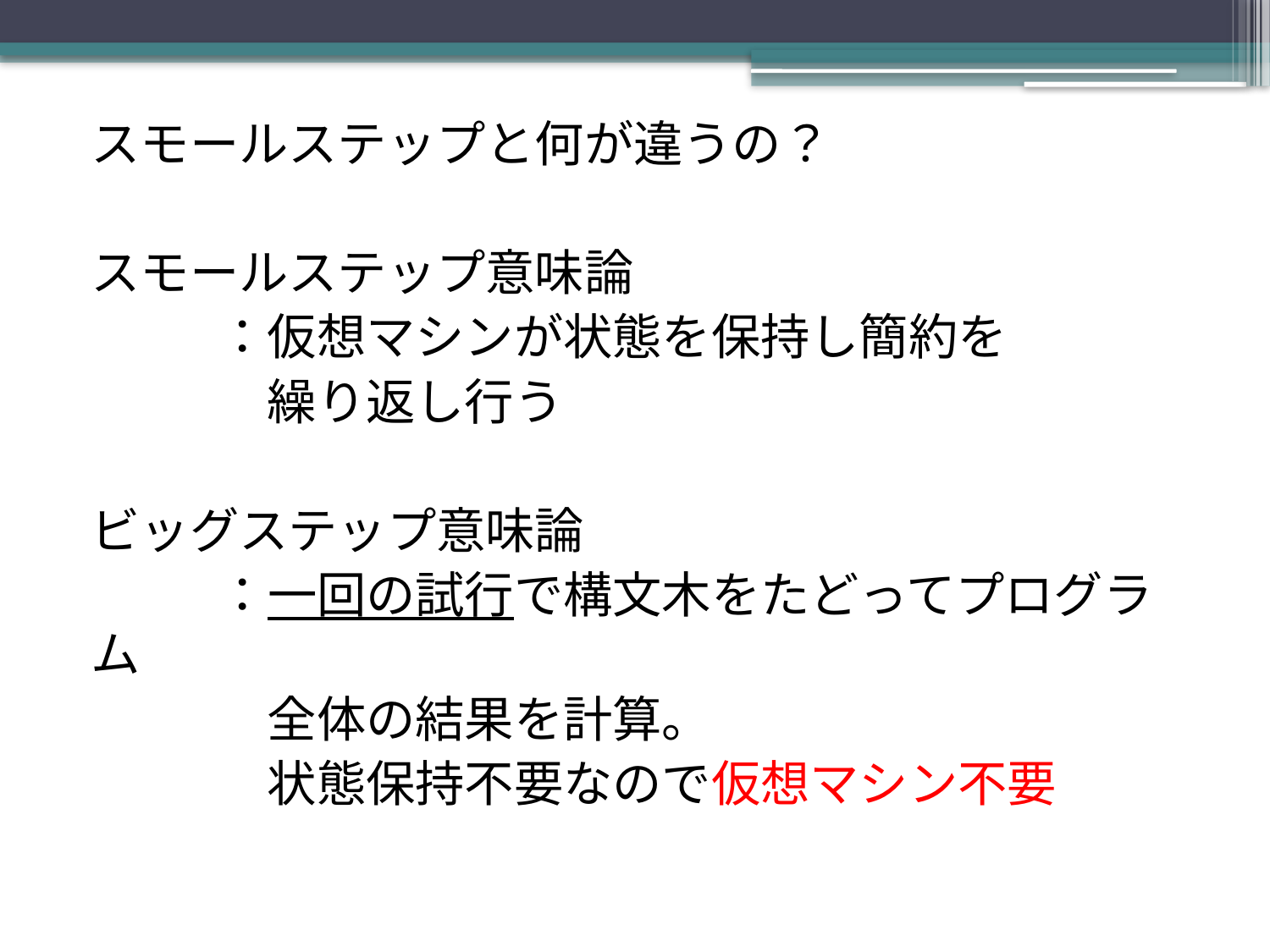

スモールステップと何が違うの？

スモールステップ意味論
	：仮想マシンが状態を保持し簡約を
	　繰り返し行う

ビッグステップ意味論
	：一回の試行で構文木をたどってプログラム
	　全体の結果を計算。
	　状態保持不要なので仮想マシン不要